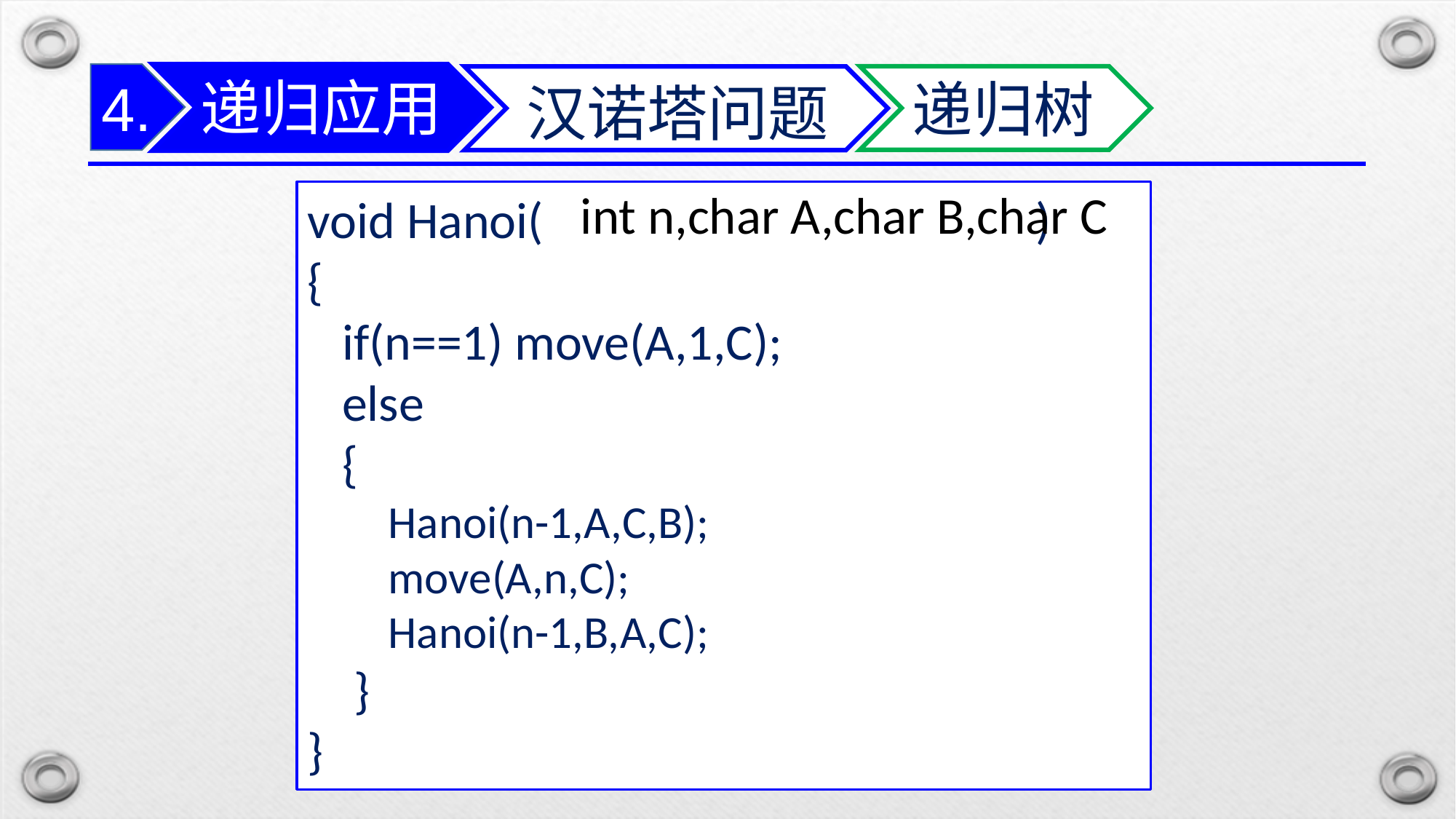

递归应用

汉诺塔问题

4.
递归树
int n,char A,char B,char C
void Hanoi(                                           )
{
   if(n==1) move(A,1,C);
   else
   {
   Hanoi(n-1,A,C,B);
   move(A,n,C);
   Hanoi(n-1,B,A,C);
    }
}